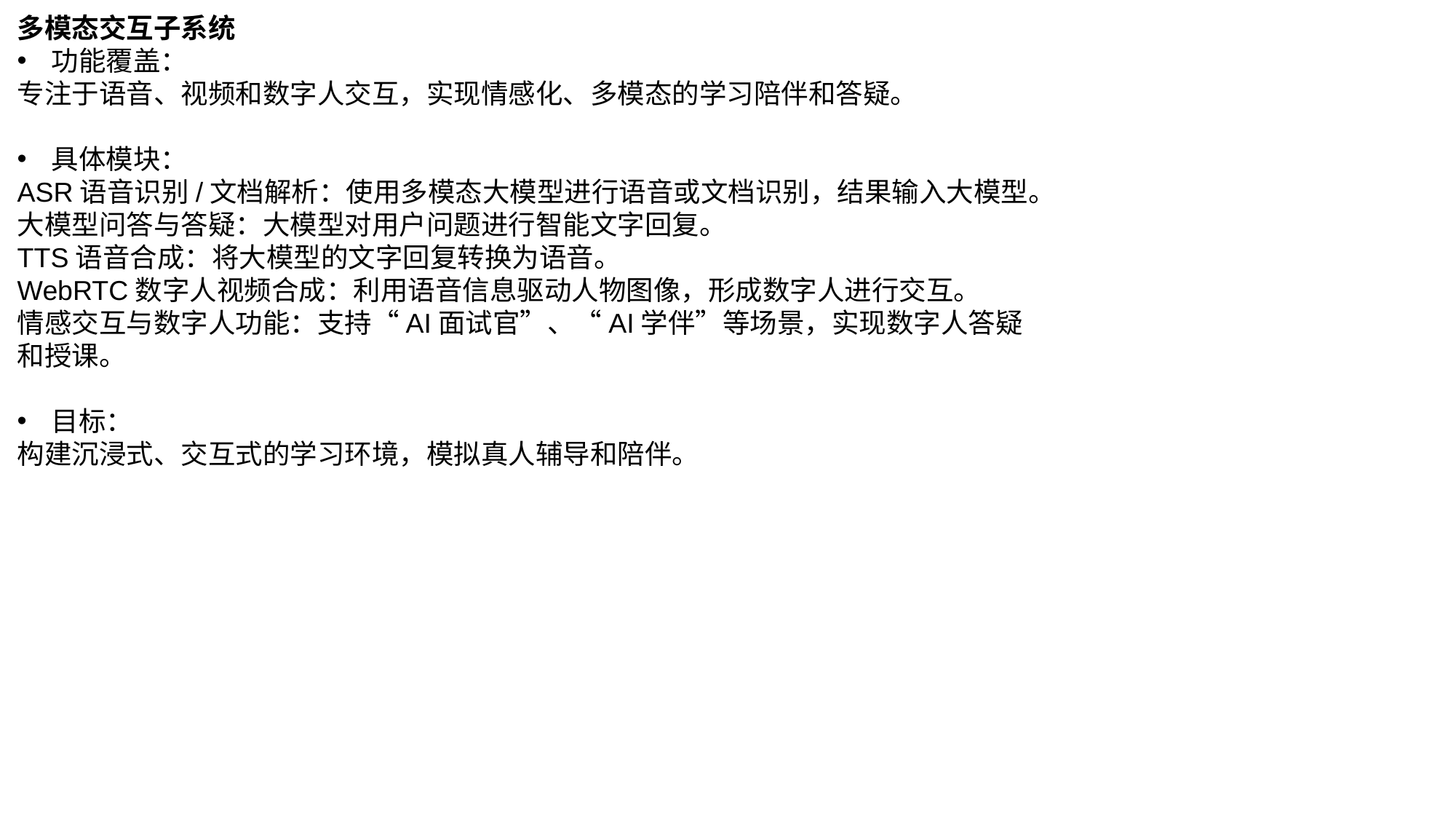

多模态交互子系统
功能覆盖：
专注于语音、视频和数字人交互，实现情感化、多模态的学习陪伴和答疑。

具体模块：
ASR语音识别/文档解析：使用多模态大模型进行语音或文档识别，结果输入大模型。
大模型问答与答疑：大模型对用户问题进行智能文字回复。
TTS语音合成：将大模型的文字回复转换为语音。
WebRTC数字人视频合成：利用语音信息驱动人物图像，形成数字人进行交互。
情感交互与数字人功能：支持“AI面试官”、“AI学伴”等场景，实现数字人答疑和授课。

目标：
构建沉浸式、交互式的学习环境，模拟真人辅导和陪伴。